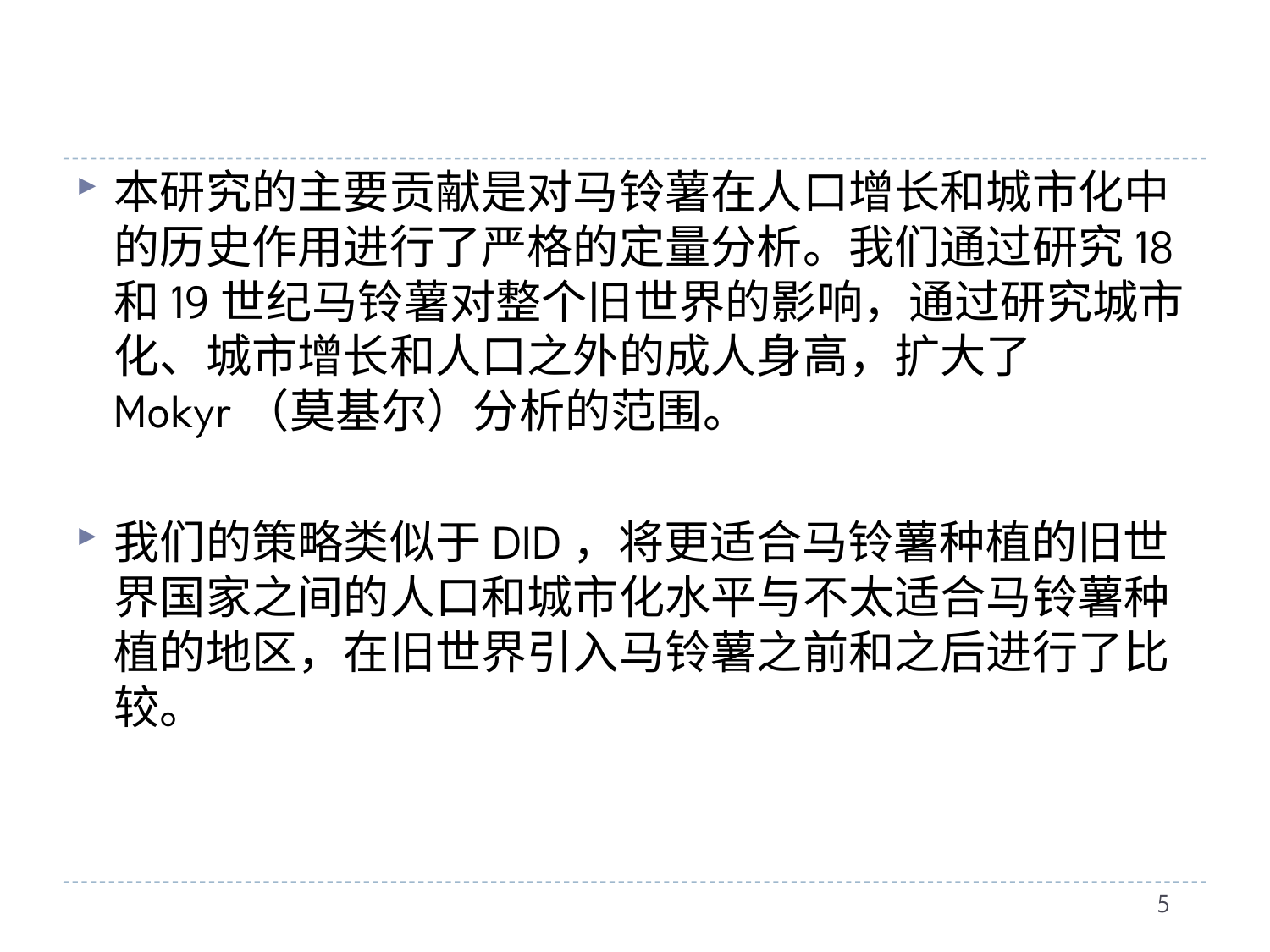

本研究的主要贡献是对马铃薯在人口增长和城市化中的历史作用进行了严格的定量分析。我们通过研究18和19世纪马铃薯对整个旧世界的影响，通过研究城市化、城市增长和人口之外的成人身高，扩大了Mokyr（莫基尔）分析的范围。

我们的策略类似于DID，将更适合马铃薯种植的旧世界国家之间的人口和城市化水平与不太适合马铃薯种植的地区，在旧世界引入马铃薯之前和之后进行了比较。
5